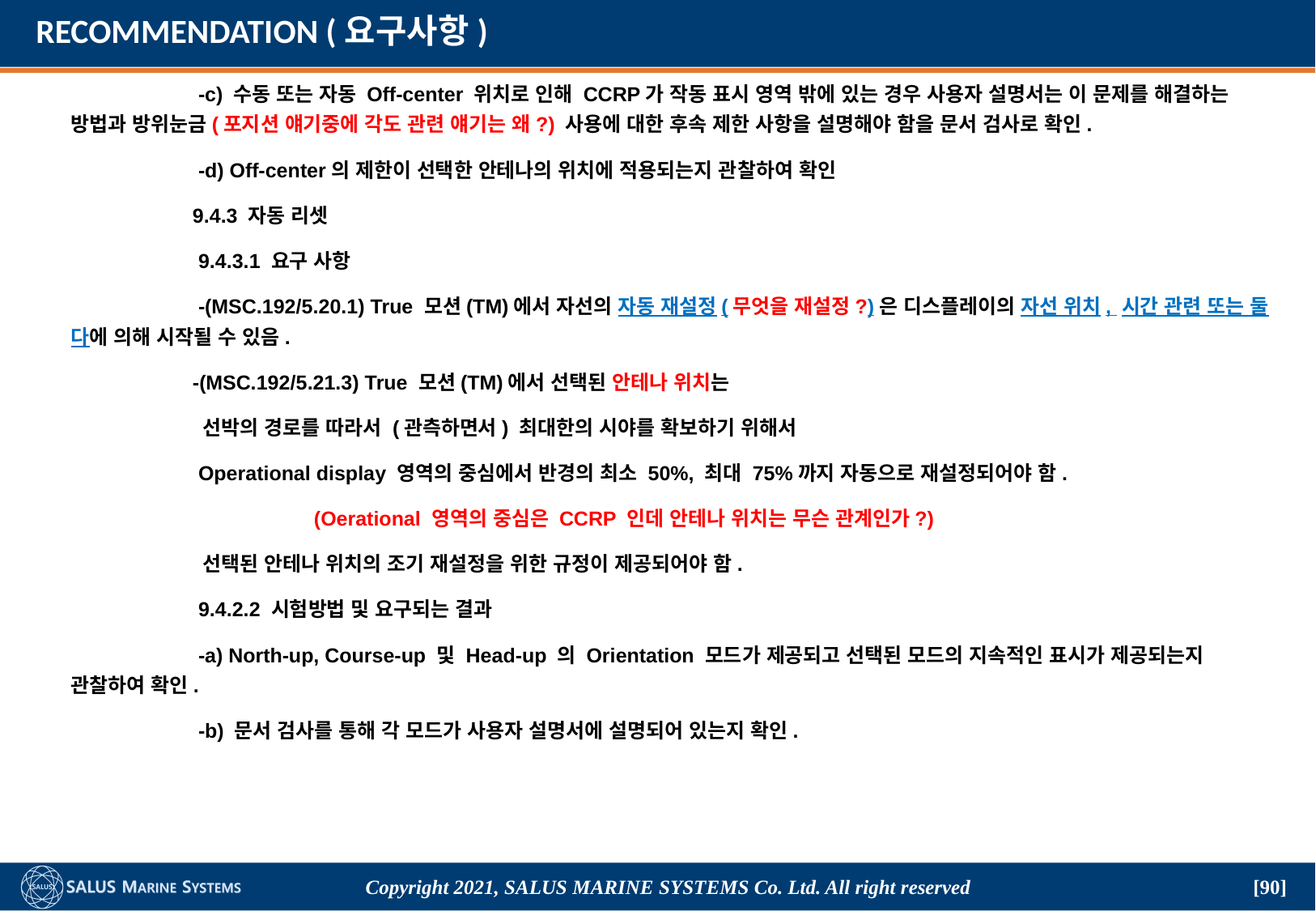

# RECOMMENDATION (요구사항)
	 -c) 수동 또는 자동 Off-center 위치로 인해 CCRP가 작동 표시 영역 밖에 있는 경우 사용자 설명서는 이 문제를 해결하는 방법과 방위눈금(포지션 얘기중에 각도 관련 얘기는 왜?) 사용에 대한 후속 제한 사항을 설명해야 함을 문서 검사로 확인.
	 -d) Off-center의 제한이 선택한 안테나의 위치에 적용되는지 관찰하여 확인
	9.4.3 자동 리셋
	 9.4.3.1 요구 사항
	 -(MSC.192/5.20.1) True 모션(TM)에서 자선의 자동 재설정(무엇을 재설정?)은 디스플레이의 자선 위치, 시간 관련 또는 둘 다에 의해 시작될 수 있음.
	-(MSC.192/5.21.3) True 모션(TM)에서 선택된 안테나 위치는
	 선박의 경로를 따라서 (관측하면서) 최대한의 시야를 확보하기 위해서
	 Operational display 영역의 중심에서 반경의 최소 50%, 최대 75%까지 자동으로 재설정되어야 함.
		(Oerational 영역의 중심은 CCRP 인데 안테나 위치는 무슨 관계인가?)
	 선택된 안테나 위치의 조기 재설정을 위한 규정이 제공되어야 함.
	 9.4.2.2 시험방법 및 요구되는 결과
	 -a) North-up, Course-up 및 Head-up 의 Orientation 모드가 제공되고 선택된 모드의 지속적인 표시가 제공되는지 관찰하여 확인.
	 -b) 문서 검사를 통해 각 모드가 사용자 설명서에 설명되어 있는지 확인.
Copyright 2021, SALUS Marine Systems Co. Ltd. All right reserved
[90]